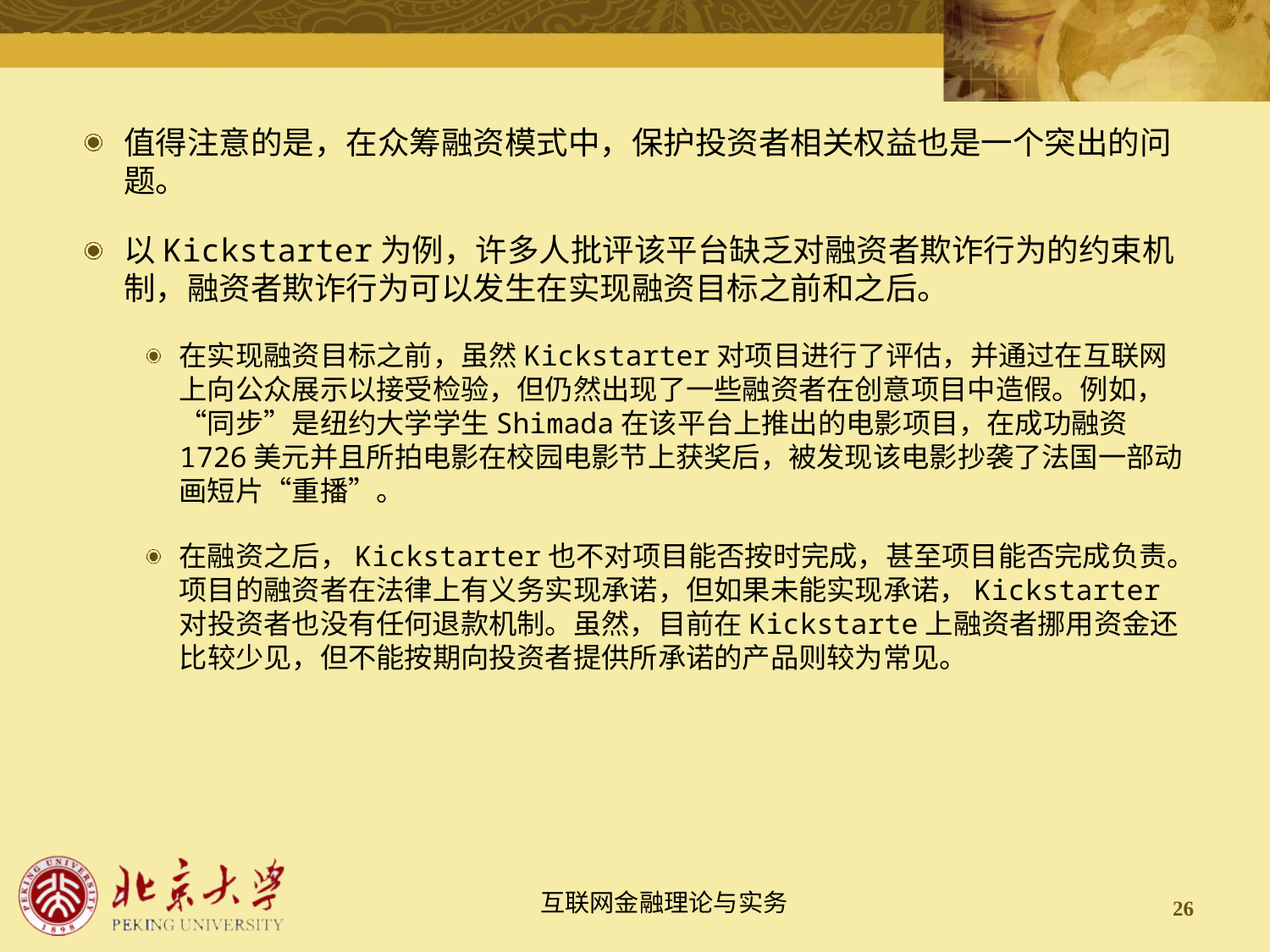

值得注意的是，在众筹融资模式中，保护投资者相关权益也是一个突出的问题。
以Kickstarter为例，许多人批评该平台缺乏对融资者欺诈行为的约束机制，融资者欺诈行为可以发生在实现融资目标之前和之后。
在实现融资目标之前，虽然Kickstarter对项目进行了评估，并通过在互联网上向公众展示以接受检验，但仍然出现了一些融资者在创意项目中造假。例如，“同步”是纽约大学学生Shimada在该平台上推出的电影项目，在成功融资1726美元并且所拍电影在校园电影节上获奖后，被发现该电影抄袭了法国一部动画短片“重播”。
在融资之后，Kickstarter也不对项目能否按时完成，甚至项目能否完成负责。项目的融资者在法律上有义务实现承诺，但如果未能实现承诺，Kickstarter对投资者也没有任何退款机制。虽然，目前在Kickstarte上融资者挪用资金还比较少见，但不能按期向投资者提供所承诺的产品则较为常见。
26